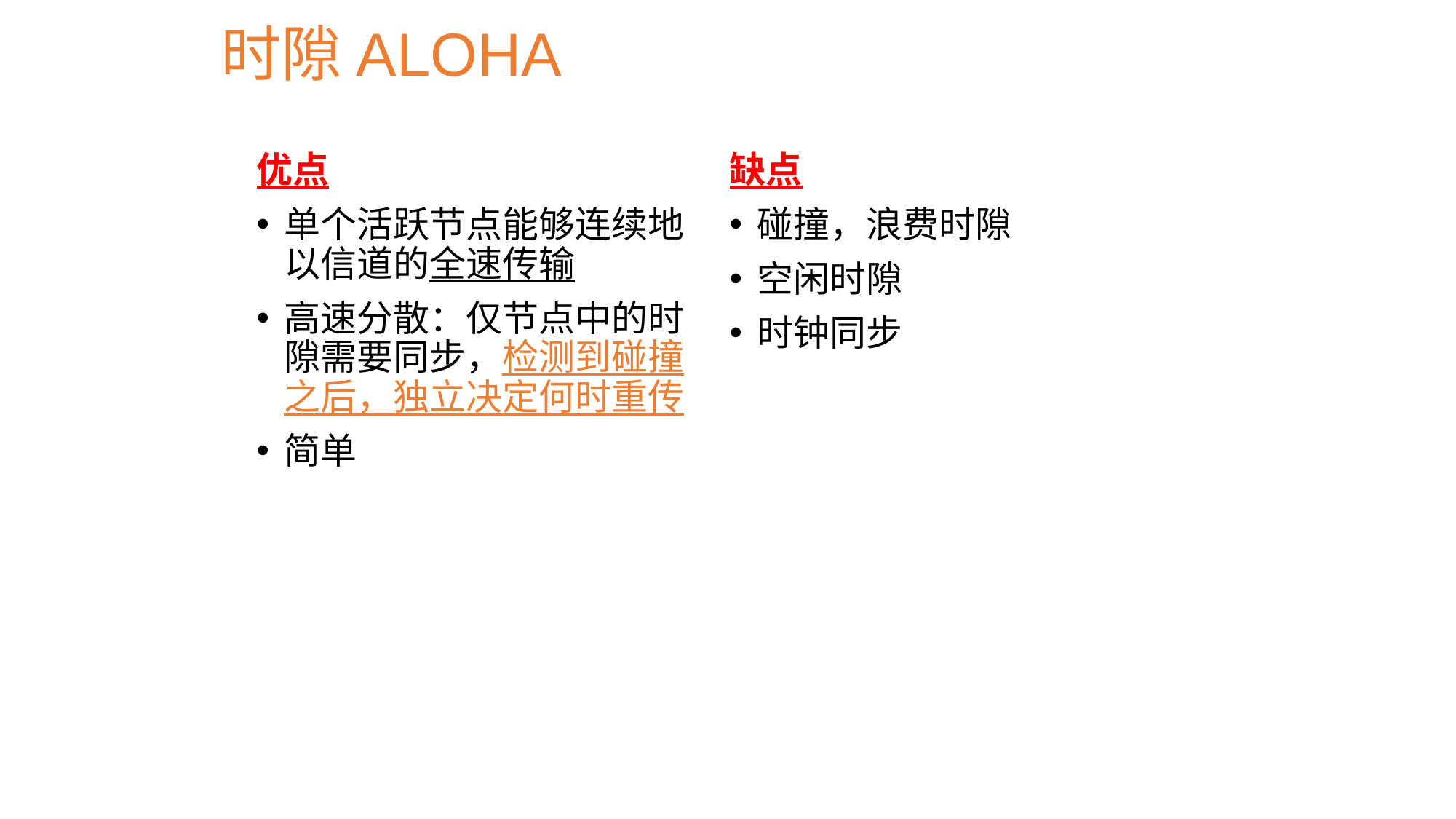

时隙ALOHA
缺点
碰撞，浪费时隙
空闲时隙
时钟同步
优点
单个活跃节点能够连续地以信道的全速传输
高速分散：仅节点中的时隙需要同步，检测到碰撞之后，独立决定何时重传
简单